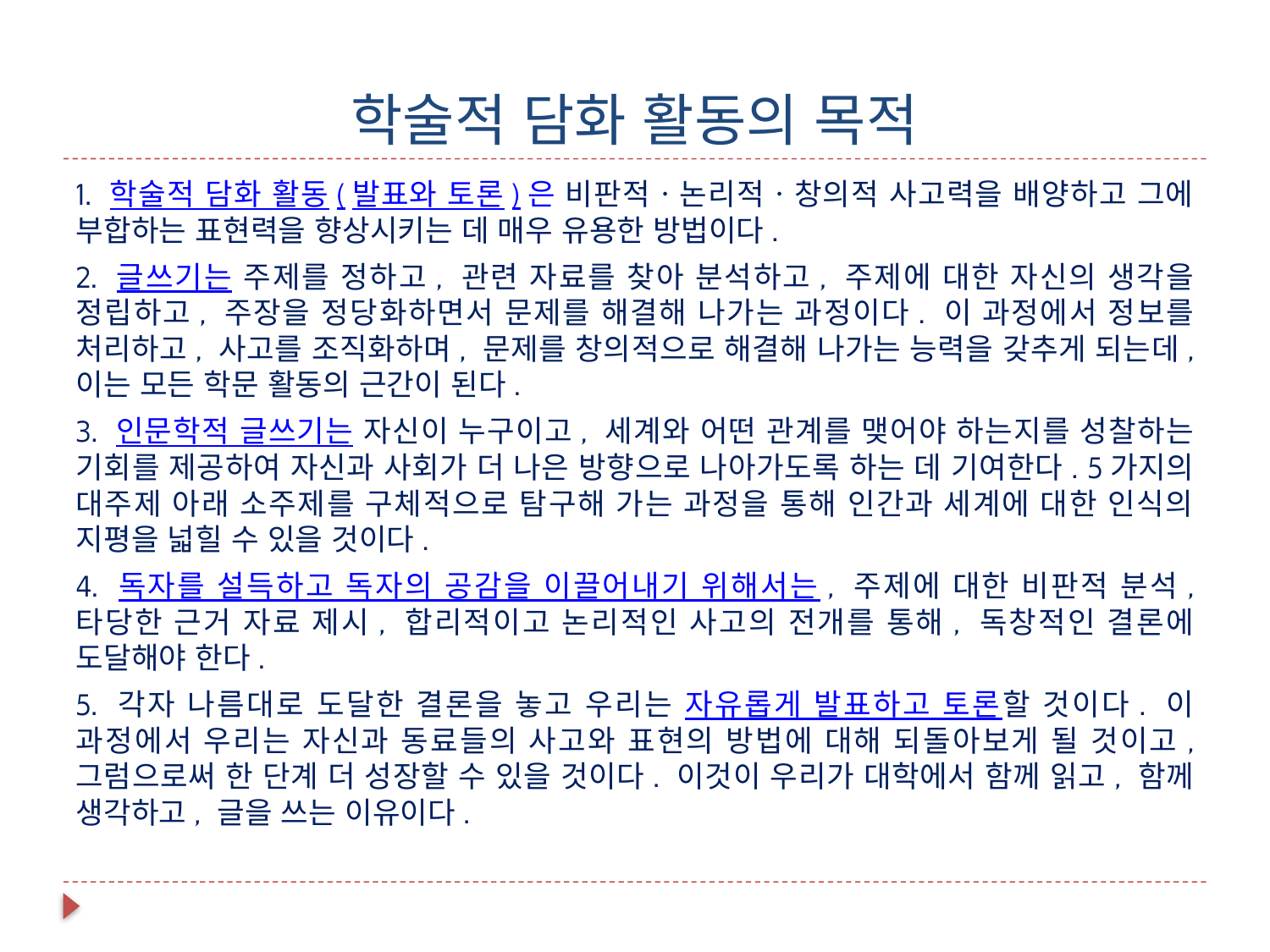

# 학술적 담화 활동의 목적
1. 학술적 담화 활동(발표와 토론)은 비판적ㆍ논리적ㆍ창의적 사고력을 배양하고 그에 부합하는 표현력을 향상시키는 데 매우 유용한 방법이다.
2. 글쓰기는 주제를 정하고, 관련 자료를 찾아 분석하고, 주제에 대한 자신의 생각을 정립하고, 주장을 정당화하면서 문제를 해결해 나가는 과정이다. 이 과정에서 정보를 처리하고, 사고를 조직화하며, 문제를 창의적으로 해결해 나가는 능력을 갖추게 되는데, 이는 모든 학문 활동의 근간이 된다.
3. 인문학적 글쓰기는 자신이 누구이고, 세계와 어떤 관계를 맺어야 하는지를 성찰하는 기회를 제공하여 자신과 사회가 더 나은 방향으로 나아가도록 하는 데 기여한다. 5가지의 대주제 아래 소주제를 구체적으로 탐구해 가는 과정을 통해 인간과 세계에 대한 인식의 지평을 넓힐 수 있을 것이다.
4. 독자를 설득하고 독자의 공감을 이끌어내기 위해서는, 주제에 대한 비판적 분석, 타당한 근거 자료 제시, 합리적이고 논리적인 사고의 전개를 통해, 독창적인 결론에 도달해야 한다.
5. 각자 나름대로 도달한 결론을 놓고 우리는 자유롭게 발표하고 토론할 것이다. 이 과정에서 우리는 자신과 동료들의 사고와 표현의 방법에 대해 되돌아보게 될 것이고, 그럼으로써 한 단계 더 성장할 수 있을 것이다. 이것이 우리가 대학에서 함께 읽고, 함께 생각하고, 글을 쓰는 이유이다.